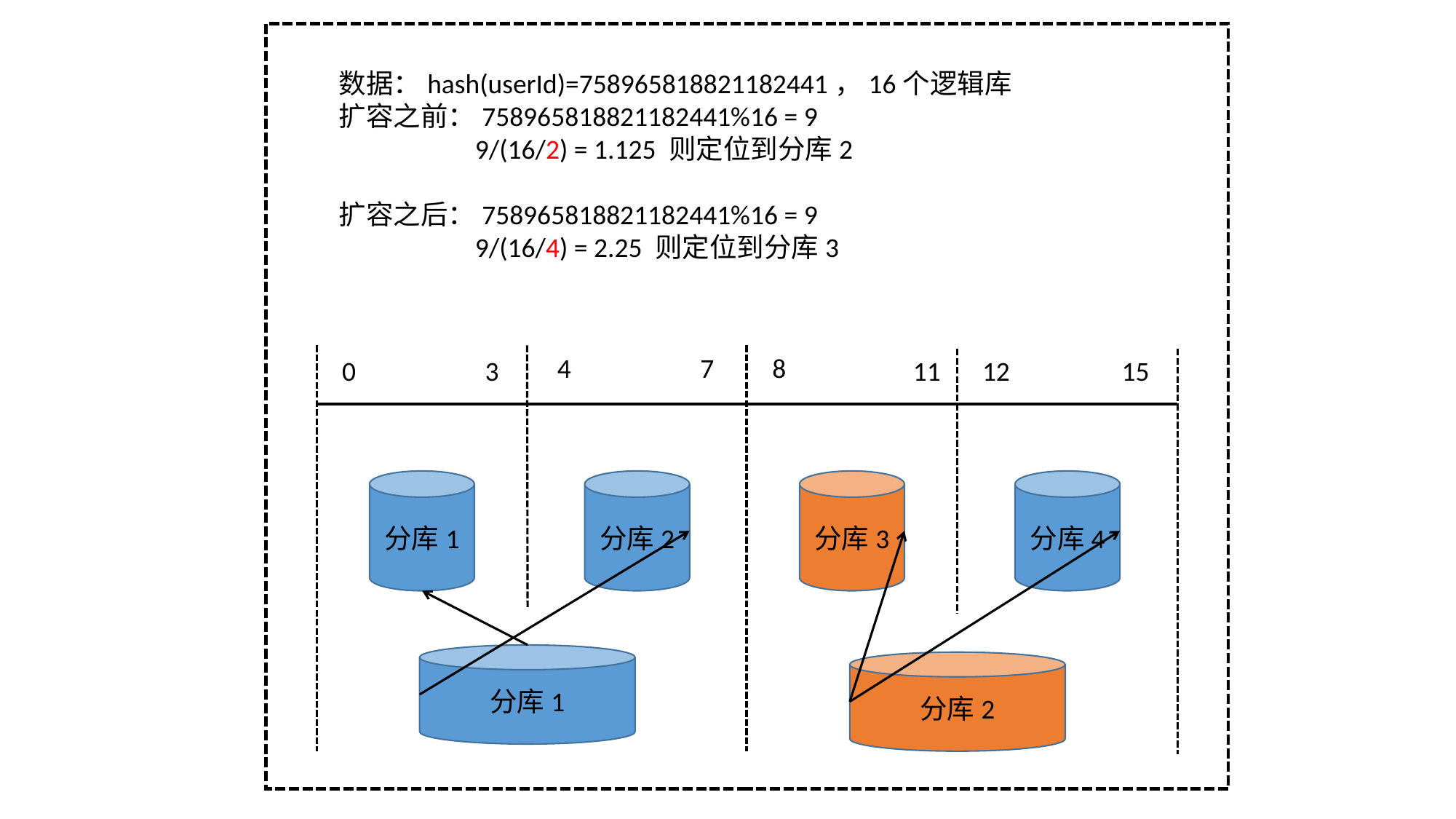

数据：hash(userId)=758965818821182441，16个逻辑库
扩容之前：758965818821182441%16 = 9
                      9/(16/2) = 1.125 则定位到分库2

扩容之后：758965818821182441%16 = 9
                      9/(16/4) = 2.25 则定位到分库3

4
7
8
0
3
11
12
15
分库1
分库2
分库3
分库4
分库1
分库2